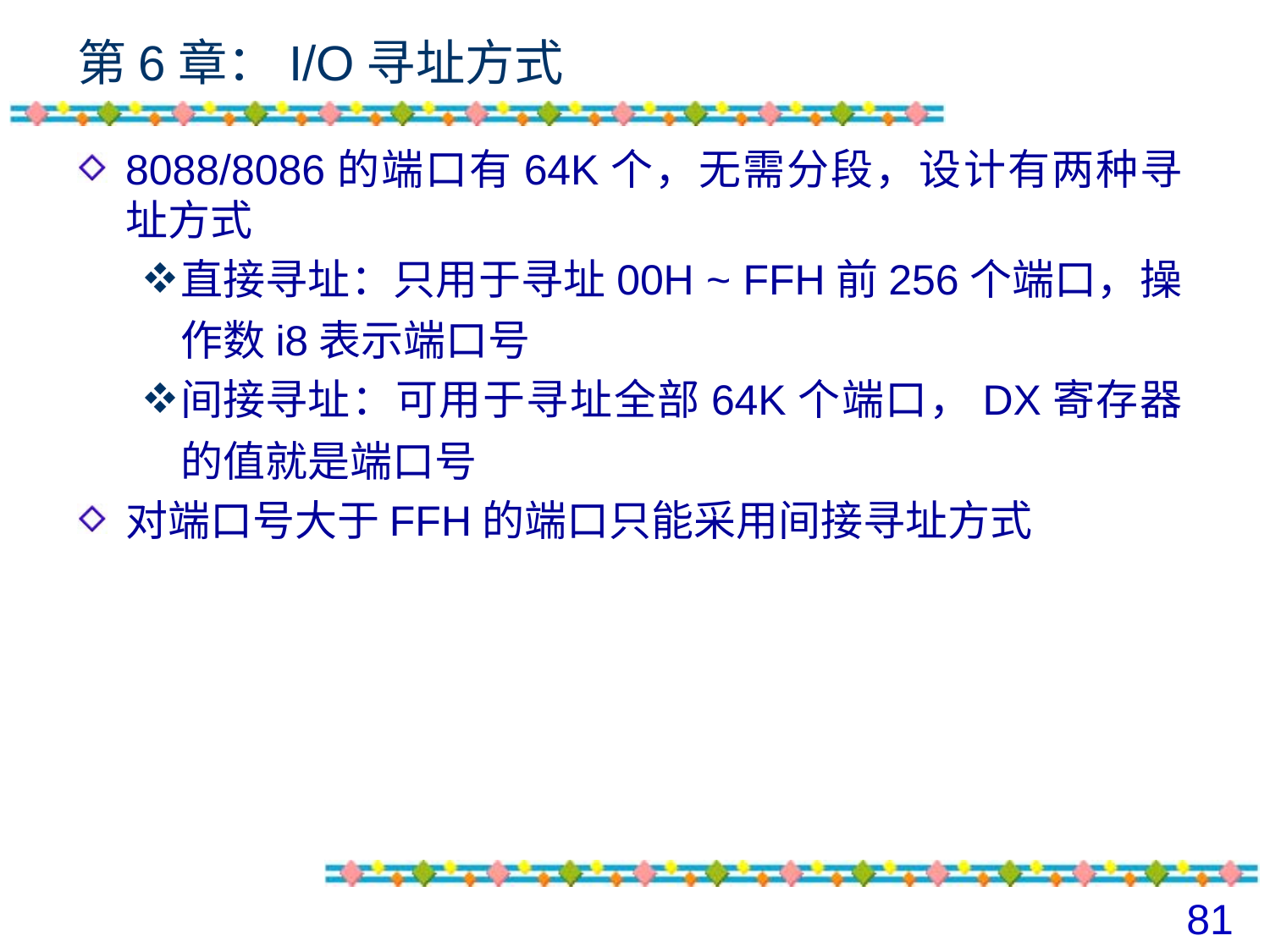

# 第6章：I/O寻址方式
8088/8086的端口有64K个，无需分段，设计有两种寻址方式
直接寻址：只用于寻址00H ~ FFH前256个端口，操作数i8表示端口号
间接寻址：可用于寻址全部64K个端口，DX寄存器的值就是端口号
对端口号大于FFH的端口只能采用间接寻址方式